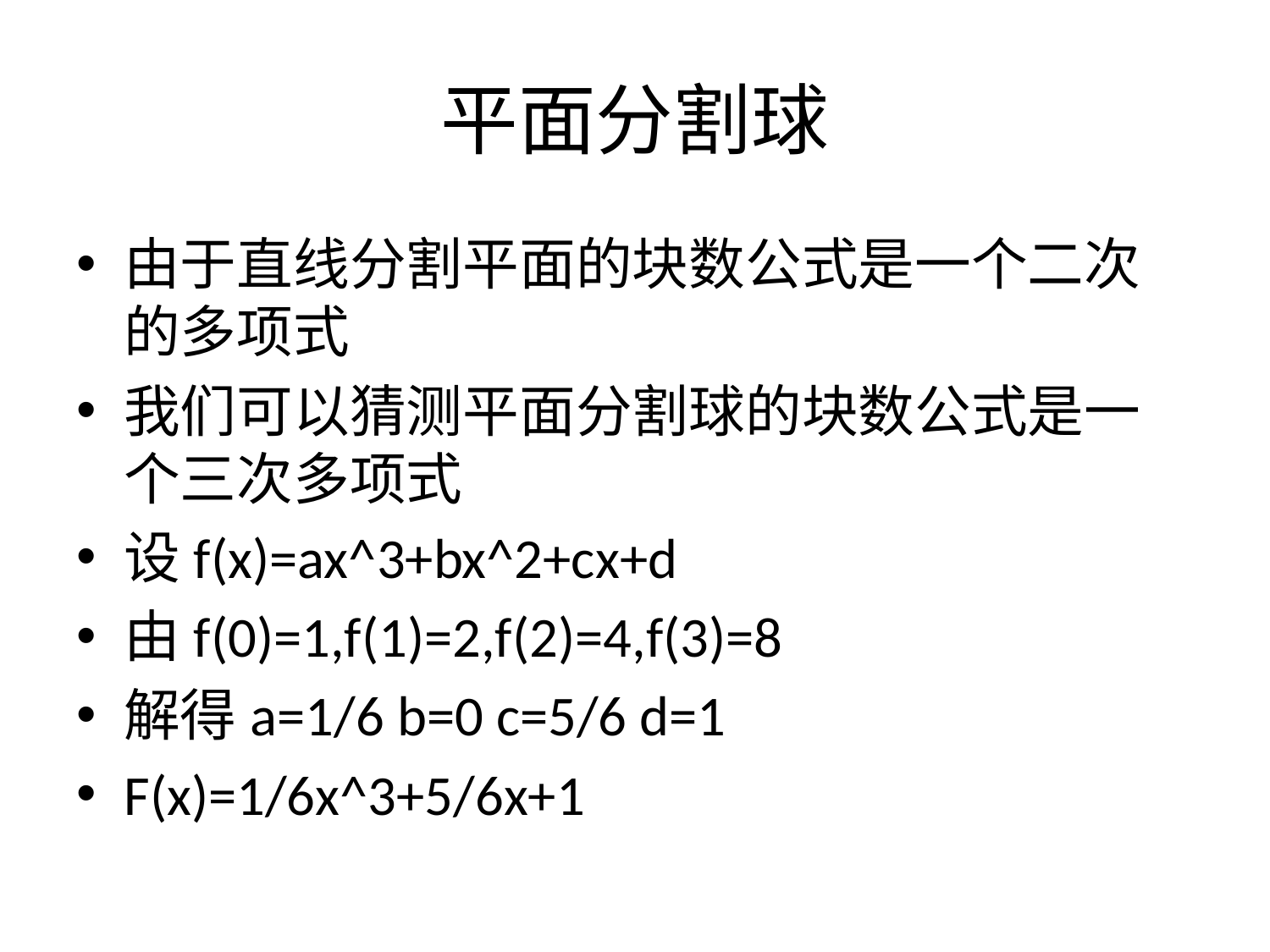

# 平面分割球
由于直线分割平面的块数公式是一个二次的多项式
我们可以猜测平面分割球的块数公式是一个三次多项式
设f(x)=ax^3+bx^2+cx+d
由f(0)=1,f(1)=2,f(2)=4,f(3)=8
解得a=1/6 b=0 c=5/6 d=1
F(x)=1/6x^3+5/6x+1